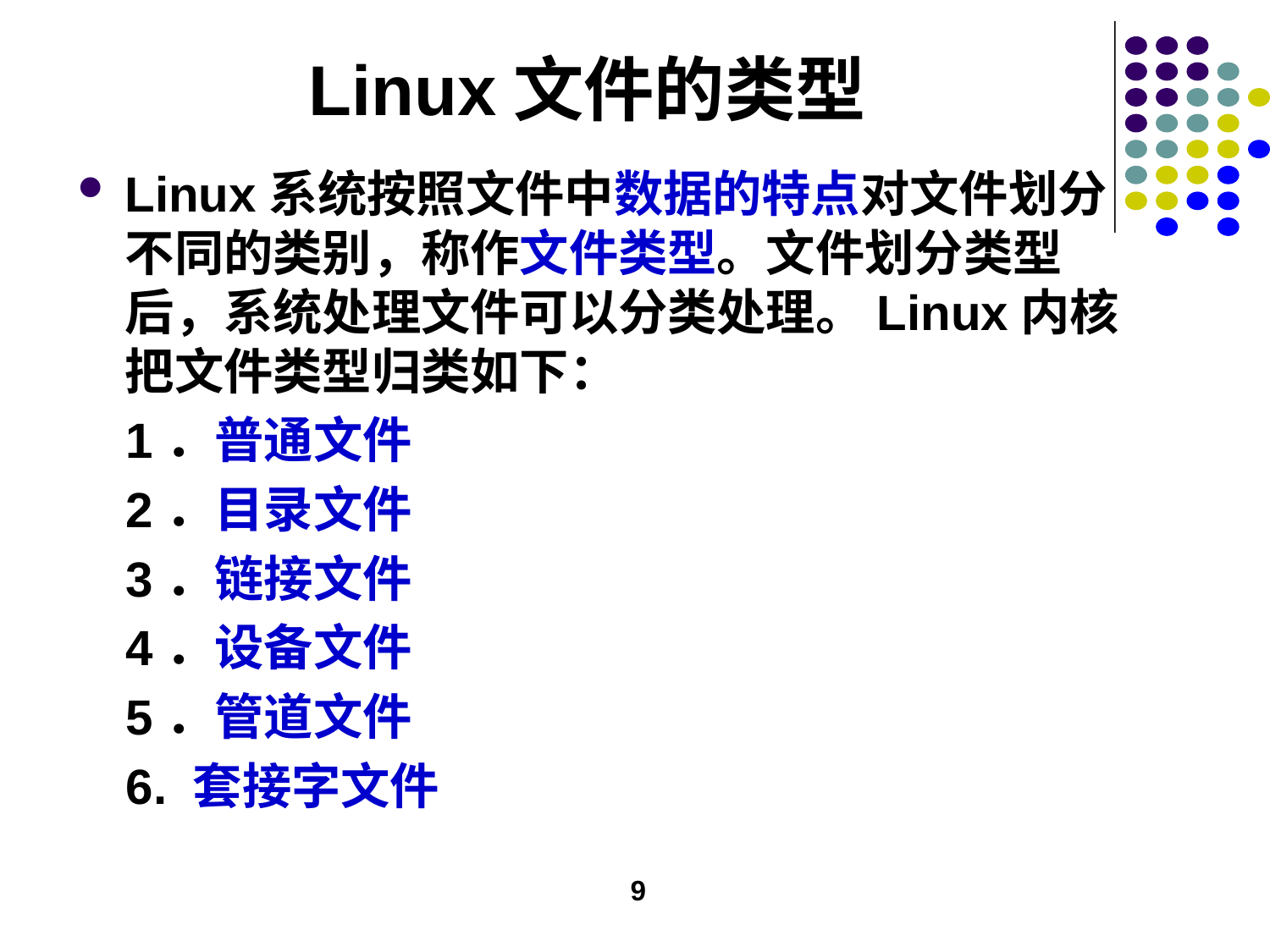

# Linux文件的类型
Linux系统按照文件中数据的特点对文件划分不同的类别，称作文件类型。文件划分类型后，系统处理文件可以分类处理。Linux内核把文件类型归类如下：
1．普通文件
2．目录文件
3．链接文件
4．设备文件
5．管道文件
6. 套接字文件

9